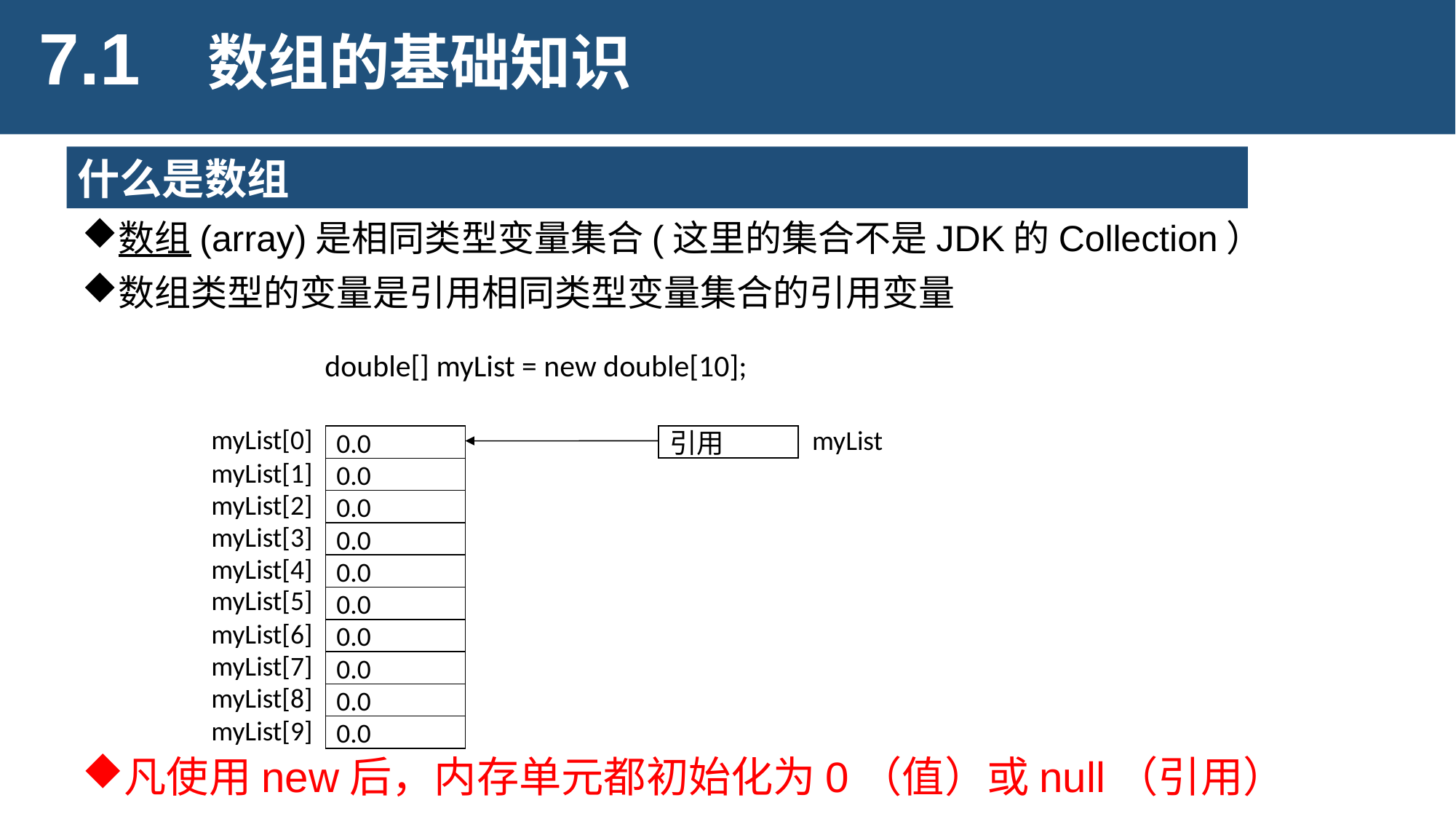

7.1
数组的基础知识
什么是数组
数组(array)是相同类型变量集合(这里的集合不是JDK的Collection）
数组类型的变量是引用相同类型变量集合的引用变量

凡使用new后，内存单元都初始化为0（值）或null（引用）

double[] myList = new double[10];
myList[0]
0.0
myList[1]
0.0
myList[2]
0.0
myList[3]
0.0
myList[4]
0.0
myList[5]
0.0
myList[6]
0.0
myList[7]
0.0
myList[8]
0.0
myList[9]
0.0
myList
引用